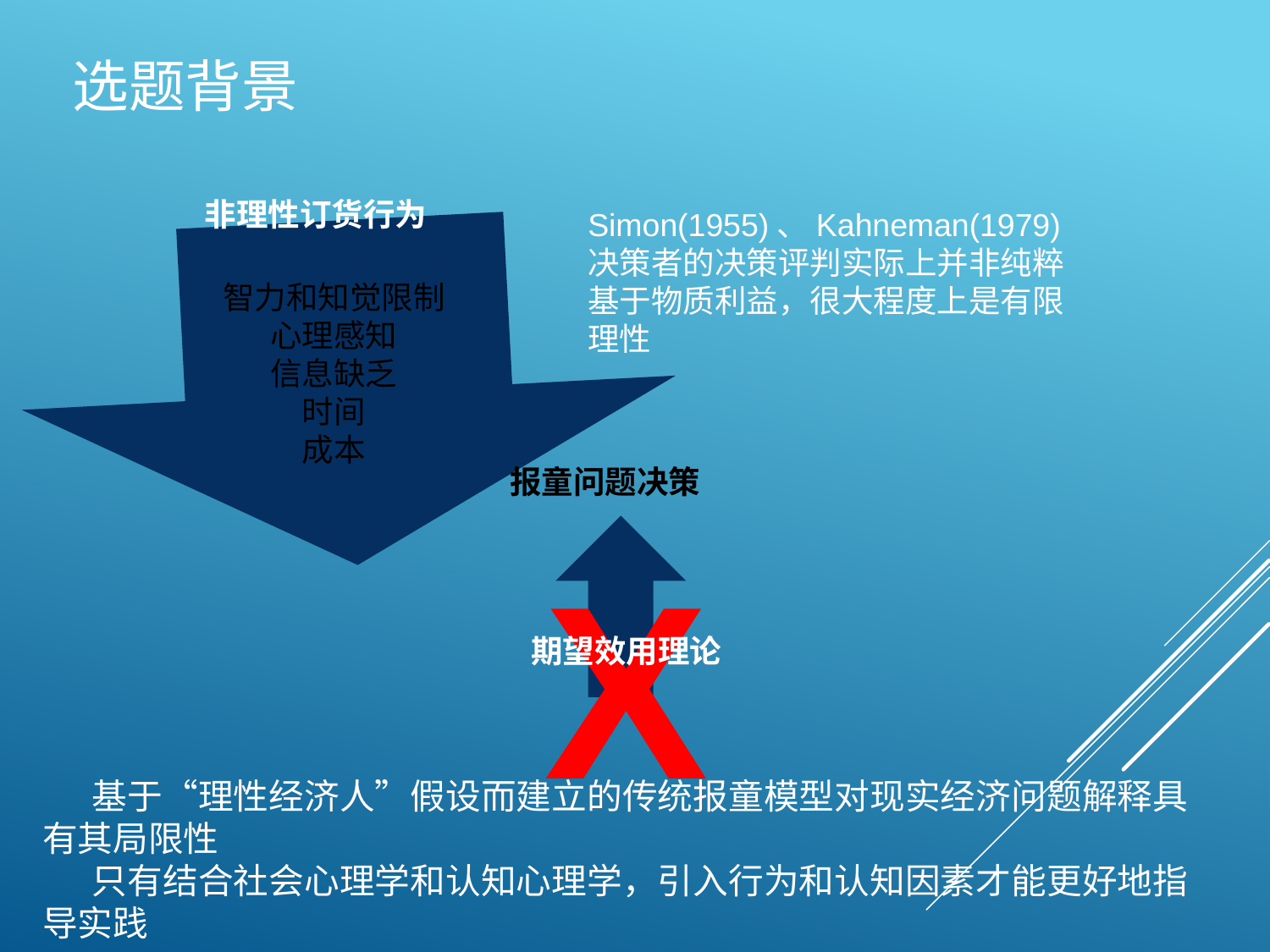

# 选题背景
非理性订货行为
Simon(1955)、Kahneman(1979)
决策者的决策评判实际上并非纯粹基于物质利益，很大程度上是有限理性

智力和知觉限制
心理感知
信息缺乏
时间
成本

报童问题决策

X
期望效用理论
基于“理性经济人”假设而建立的传统报童模型对现实经济问题解释具有其局限性
只有结合社会心理学和认知心理学，引入行为和认知因素才能更好地指导实践